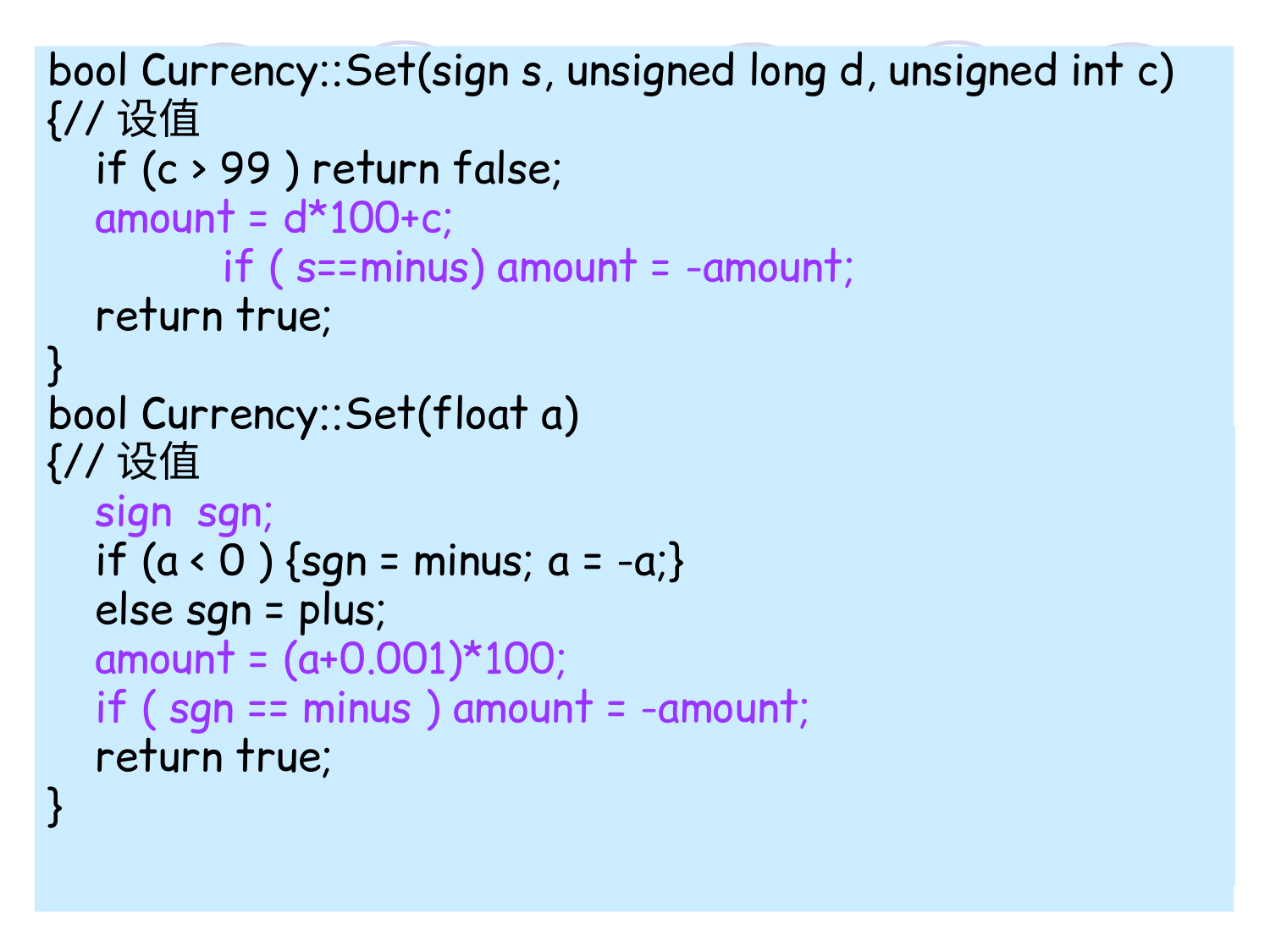

# 1.4	类
bool Currency::Set(sign s, unsigned long d, unsigned int c)
{//设值
	if (c > 99 ) return false;
	amount = d*100+c;
		if ( s==minus) amount = -amount;
	return true;
}
bool Currency::Set(float a)
{//设值
	sign  sgn;
	if (a < 0 ) {sgn = minus; a = -a;}
	else sgn = plus;
	amount = (a+0.001)*100;
	if ( sgn == minus ) amount = -amount;
	return true;
}
Currency::Currency (sign s, unsigned long d, unsigned int c)
{//创建一个 Currency 对象
	if (c > 99 ) {
	   cerr <<“Cents should be < 100” << endl; exit(1);
	}
	amount = d*100+c;
	if ( s==minus) amount = -amount;
}
19.9.4
33